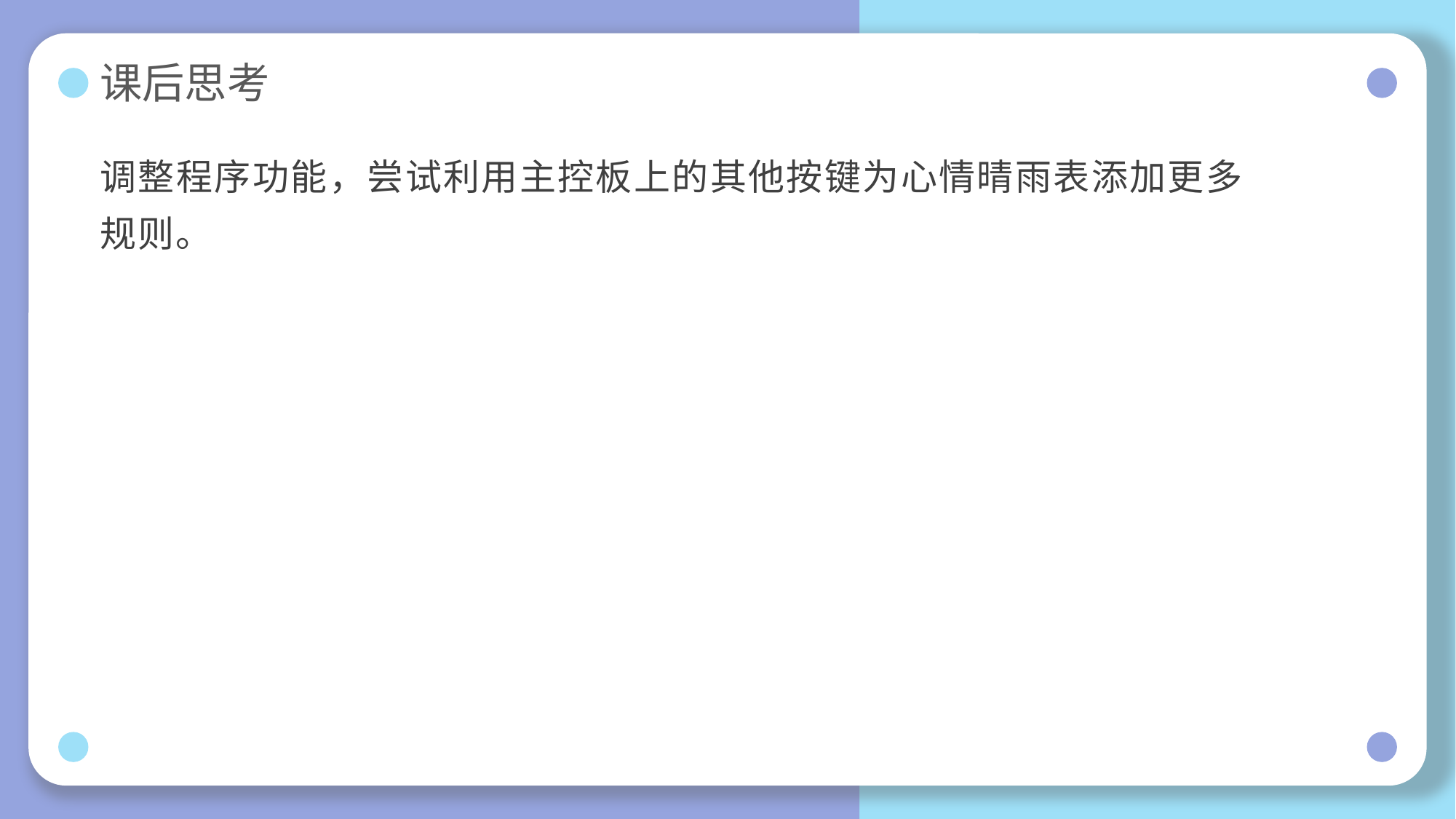

# 课后思考
调整程序功能，尝试利用主控板上的其他按键为心情晴雨表添加更多规则。